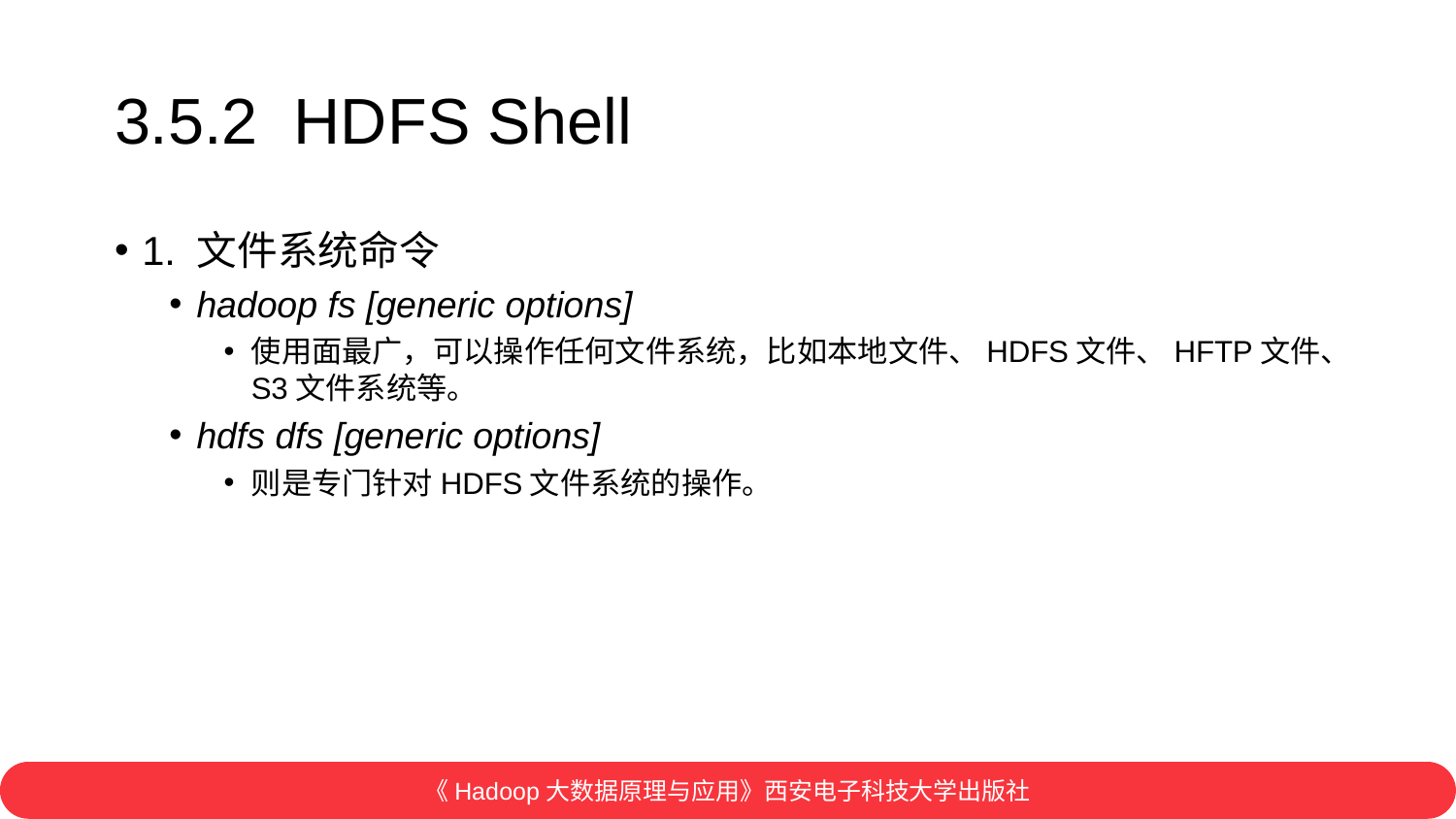

# 3.5.2  HDFS Shell
1. 文件系统命令
hadoop fs [generic options]
使用面最广，可以操作任何文件系统，比如本地文件、HDFS文件、HFTP文件、S3文件系统等。
hdfs dfs [generic options]
则是专门针对HDFS文件系统的操作。